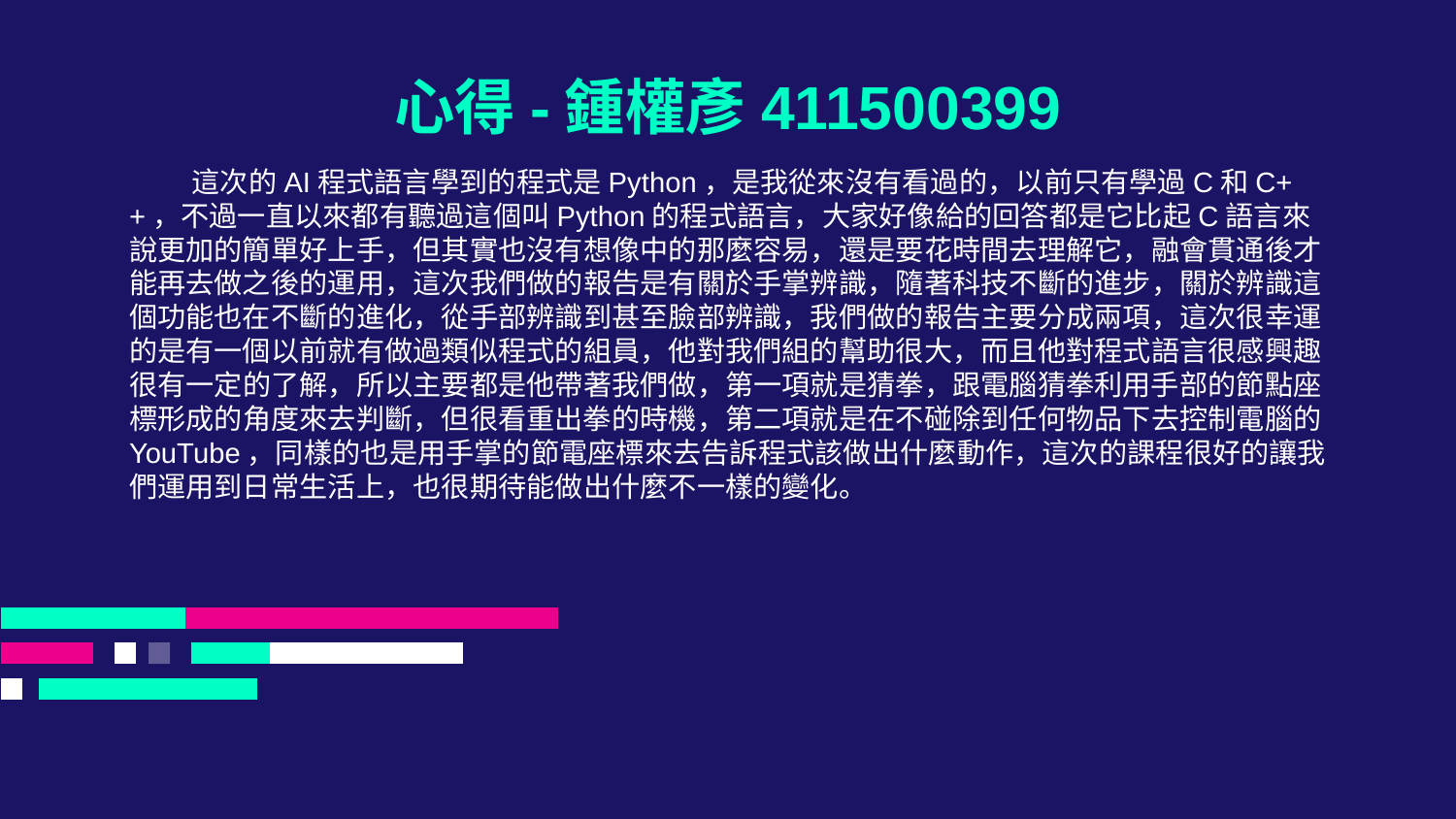

心得-鍾權彥411500399
       這次的AI程式語言學到的程式是Python，是我從來沒有看過的，以前只有學過C和C++，不過一直以來都有聽過這個叫Python的程式語言，大家好像給的回答都是它比起C語言來說更加的簡單好上手，但其實也沒有想像中的那麼容易，還是要花時間去理解它，融會貫通後才能再去做之後的運用，這次我們做的報告是有關於手掌辨識，隨著科技不斷的進步，關於辨識這個功能也在不斷的進化，從手部辨識到甚至臉部辨識，我們做的報告主要分成兩項，這次很幸運的是有一個以前就有做過類似程式的組員，他對我們組的幫助很大，而且他對程式語言很感興趣很有一定的了解，所以主要都是他帶著我們做，第一項就是猜拳，跟電腦猜拳利用手部的節點座標形成的角度來去判斷，但很看重出拳的時機，第二項就是在不碰除到任何物品下去控制電腦的YouTube，同樣的也是用手掌的節電座標來去告訴程式該做出什麼動作，這次的課程很好的讓我們運用到日常生活上，也很期待能做出什麼不一樣的變化。